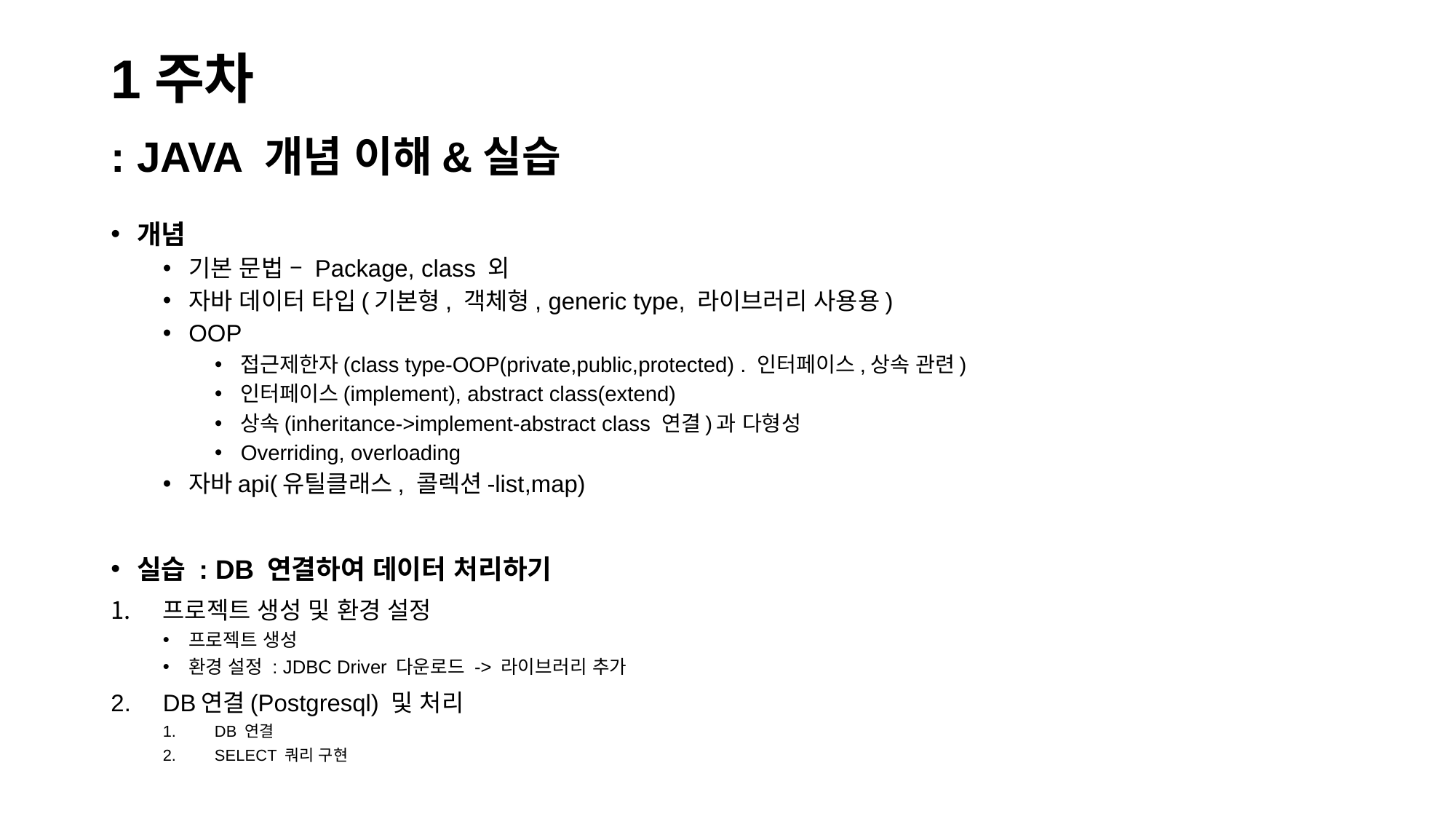

# 1주차
: JAVA 개념 이해&실습
개념
기본 문법 – Package, class 외
자바 데이터 타입(기본형, 객체형, generic type, 라이브러리 사용용)
OOP
접근제한자(class type-OOP(private,public,protected) . 인터페이스,상속 관련)
인터페이스(implement), abstract class(extend)
상속(inheritance->implement-abstract class 연결)과 다형성
Overriding, overloading
자바api(유틸클래스, 콜렉션-list,map)

실습 : DB 연결하여 데이터 처리하기
프로젝트 생성 및 환경 설정
프로젝트 생성
환경 설정 : JDBC Driver 다운로드 -> 라이브러리 추가
DB연결(Postgresql) 및 처리
DB 연결
SELECT 쿼리 구현